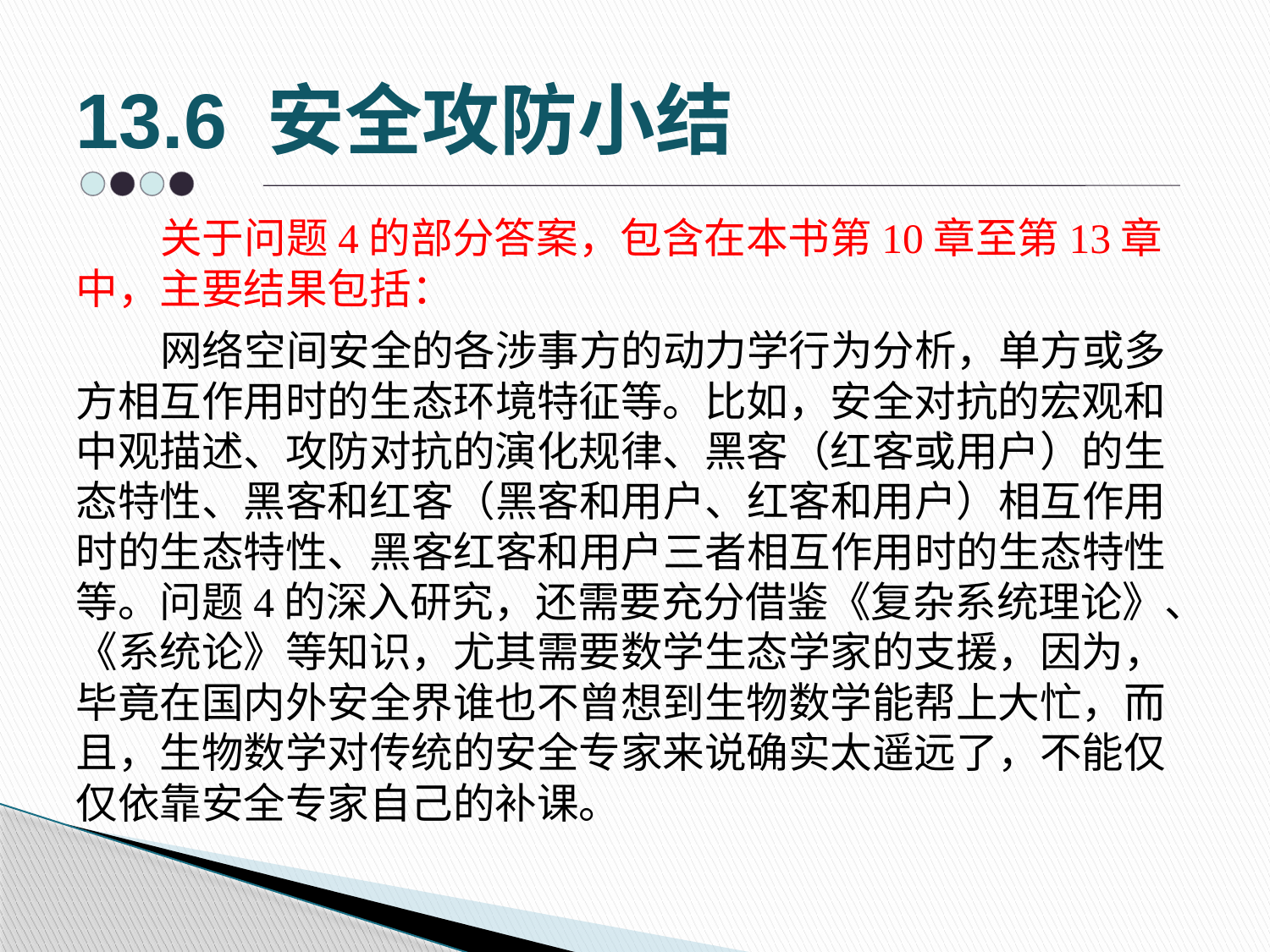

# 13.6 安全攻防小结

        关于问题4的部分答案，包含在本书第10章至第13章中，主要结果包括：
        网络空间安全的各涉事方的动力学行为分析，单方或多方相互作用时的生态环境特征等。比如，安全对抗的宏观和中观描述、攻防对抗的演化规律、黑客（红客或用户）的生态特性、黑客和红客（黑客和用户、红客和用户）相互作用时的生态特性、黑客红客和用户三者相互作用时的生态特性等。问题4的深入研究，还需要充分借鉴《复杂系统理论》、《系统论》等知识，尤其需要数学生态学家的支援，因为，毕竟在国内外安全界谁也不曾想到生物数学能帮上大忙，而且，生物数学对传统的安全专家来说确实太遥远了，不能仅仅依靠安全专家自己的补课。